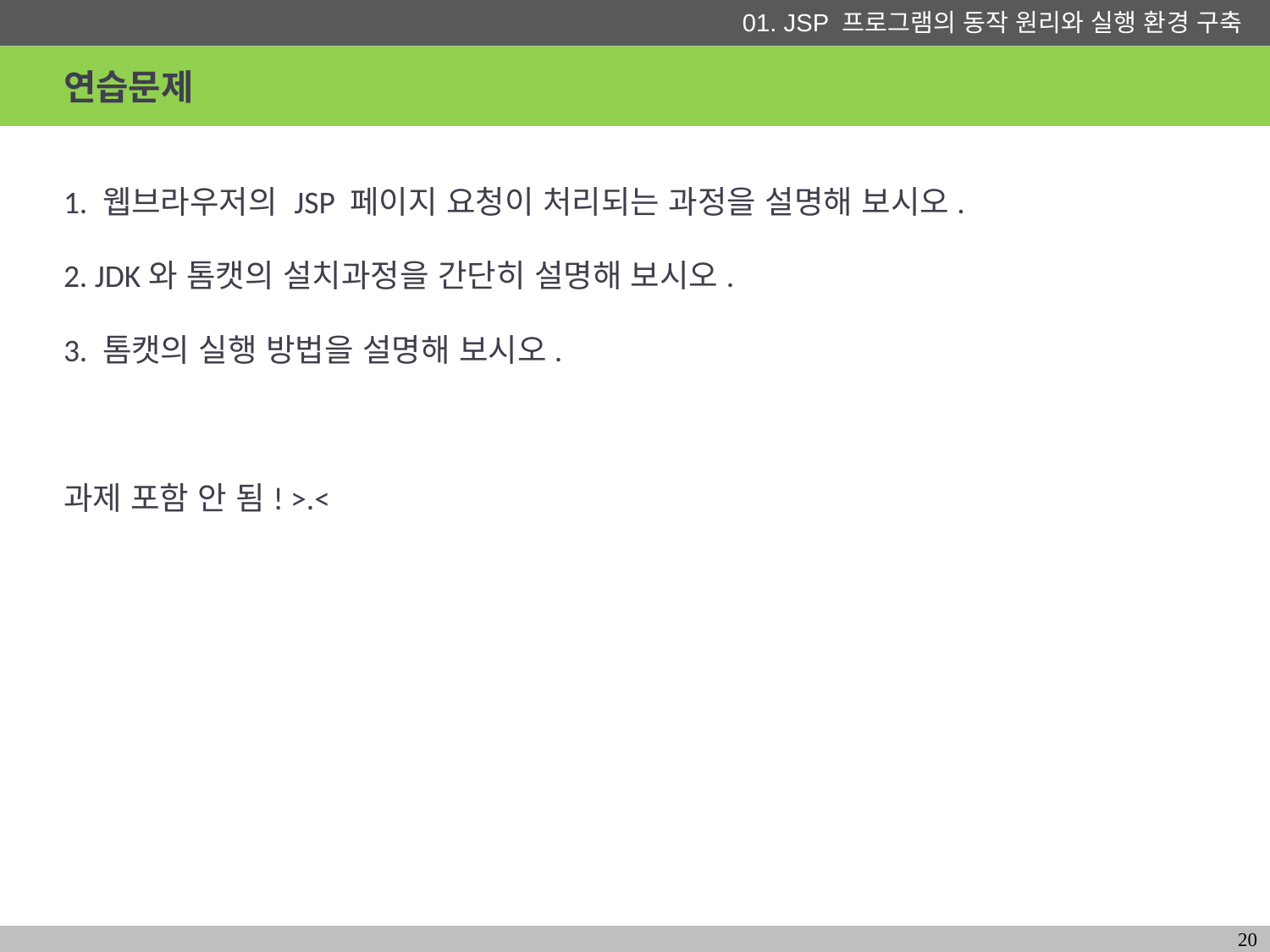

# 연습문제
1. 웹브라우저의 JSP 페이지 요청이 처리되는 과정을 설명해 보시오.
2. JDK와 톰캣의 설치과정을 간단히 설명해 보시오.
3. 톰캣의 실행 방법을 설명해 보시오.

과제 포함 안 됨! >.<

20